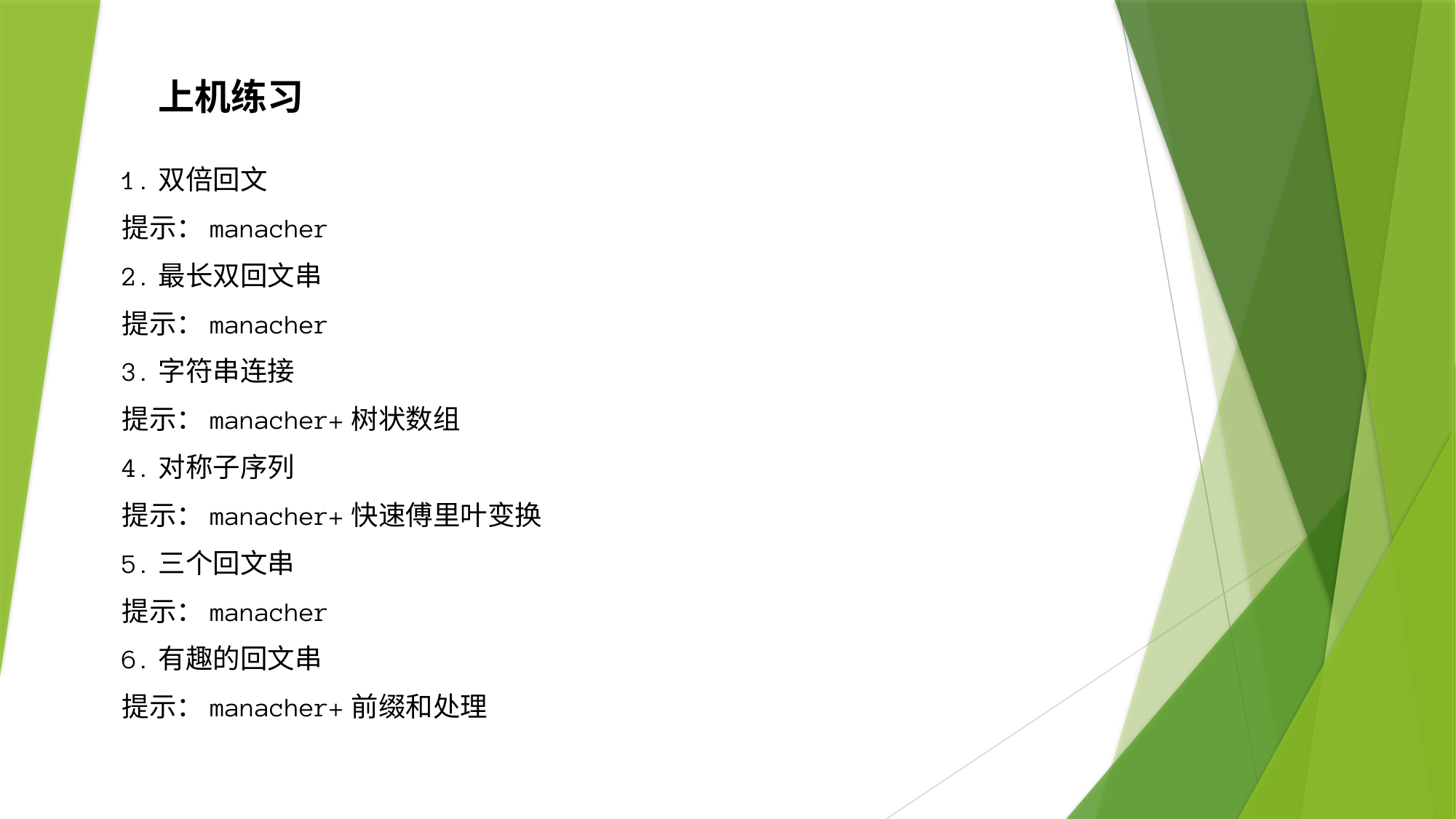

# 上机练习
1.双倍回文
提示：manacher
2.最长双回文串
提示：manacher
3.字符串连接
提示：manacher+树状数组
4.对称子序列
提示：manacher+快速傅里叶变换
5.三个回文串
提示：manacher
6.有趣的回文串
提示：manacher+前缀和处理